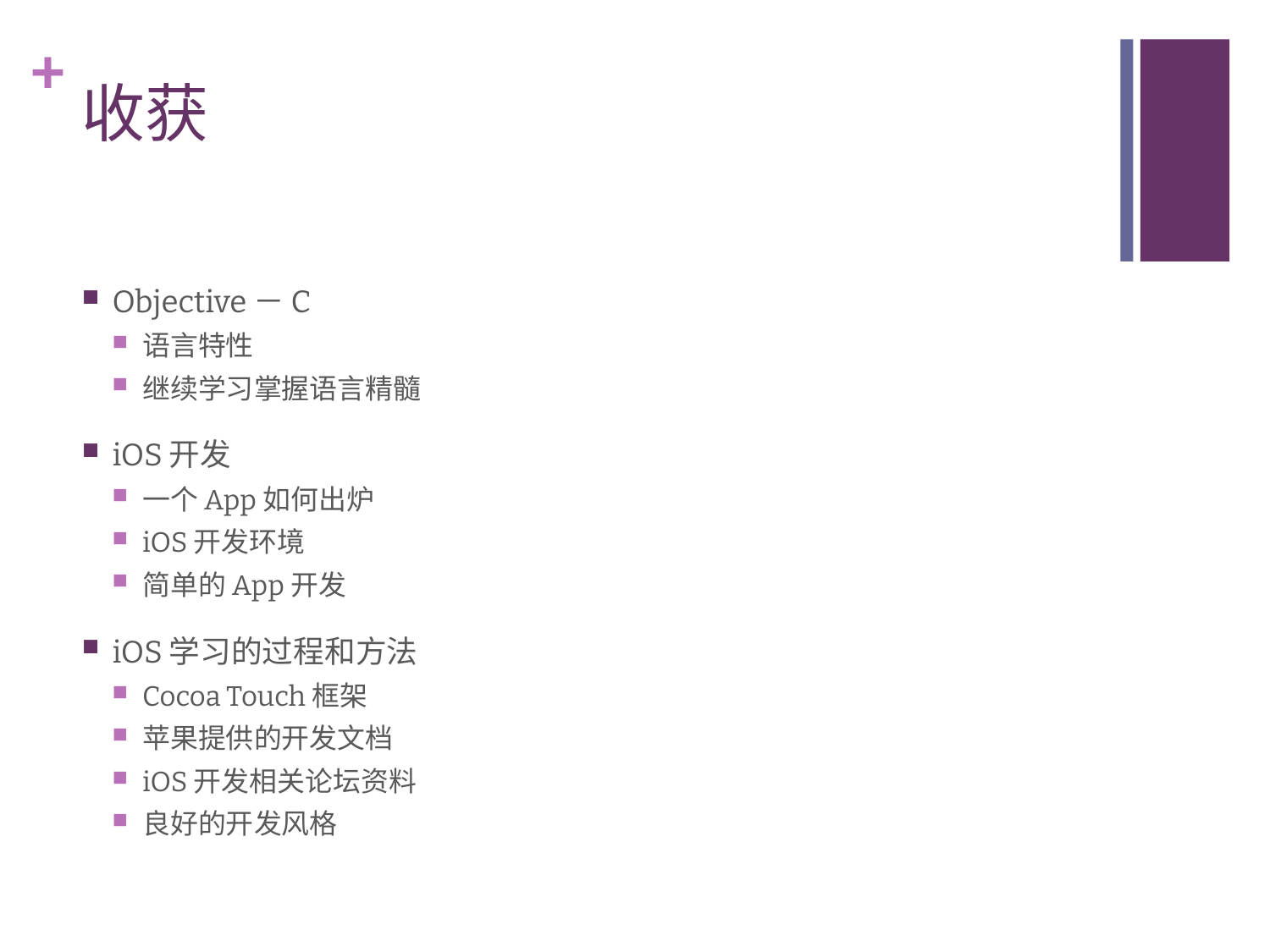

# 收获
Objective－C
语言特性
继续学习掌握语言精髓
iOS开发
一个App如何出炉
iOS开发环境
简单的App开发
iOS学习的过程和方法
Cocoa Touch框架
苹果提供的开发文档
iOS开发相关论坛资料
良好的开发风格